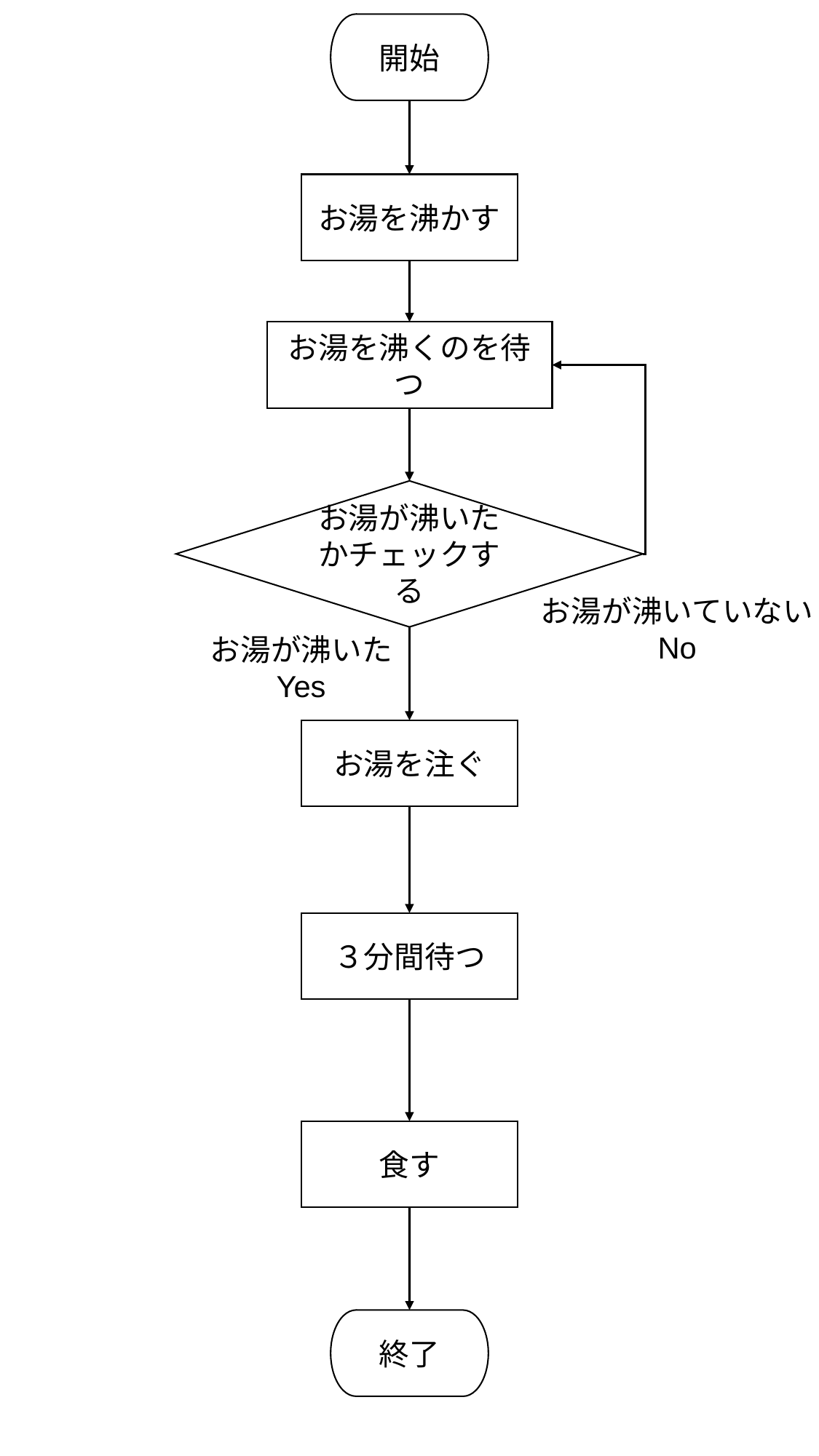

開始
お湯を沸かす
お湯を沸くのを待つ
お湯が沸いたかチェックする
お湯が沸いていない
No
お湯が沸いた
Yes
お湯を注ぐ
３分間待つ
食す
終了